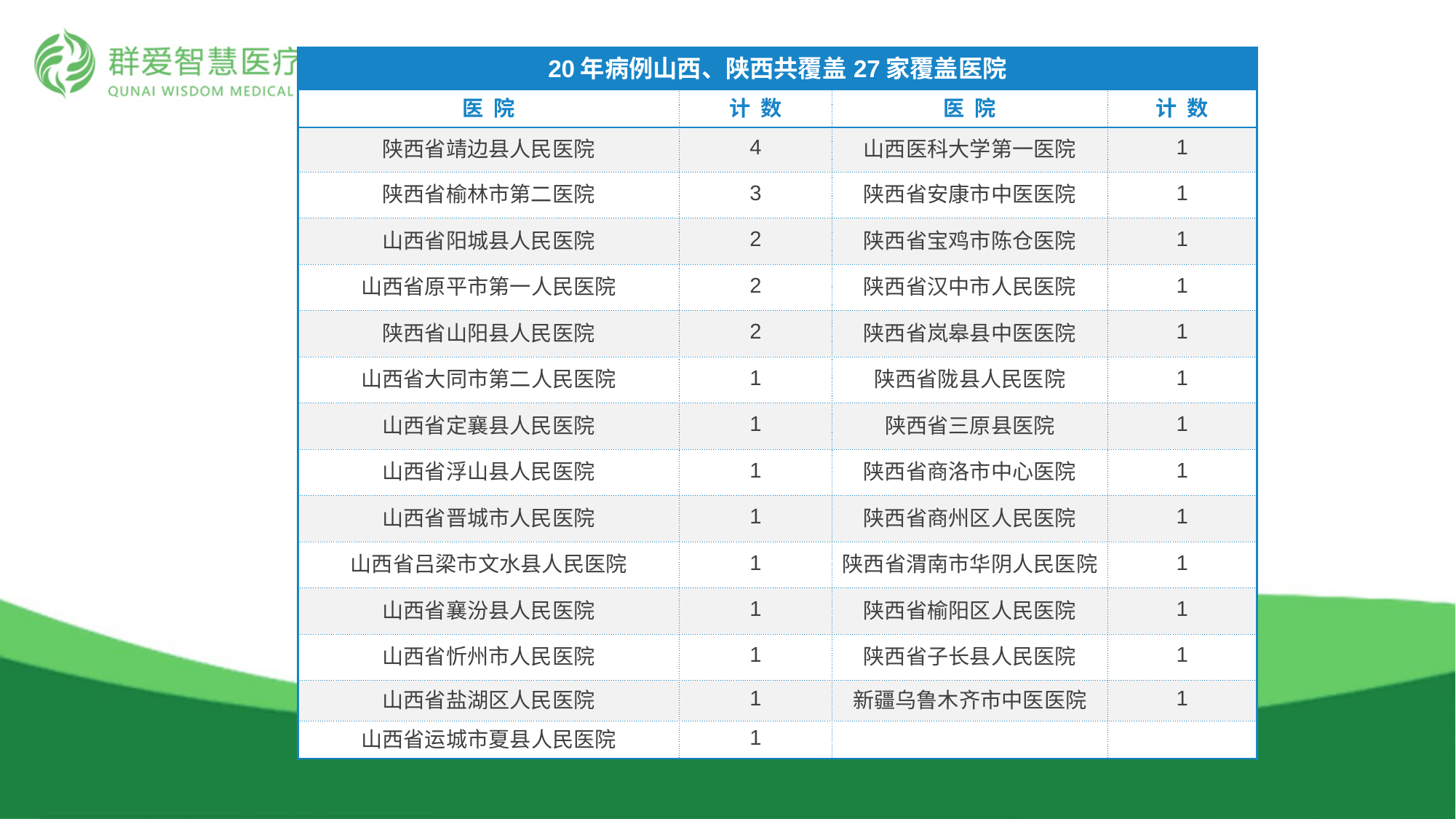

| 20年病例山西、陕西共覆盖27家覆盖医院 |  |  |  |
| --- | --- | --- | --- |
| 医 院 | 计 数 | 医 院 | 计 数 |
| 陕西省靖边县人民医院 | 4 | 山西医科大学第一医院 | 1 |
| 陕西省榆林市第二医院 | 3 | 陕西省安康市中医医院 | 1 |
| 山西省阳城县人民医院 | 2 | 陕西省宝鸡市陈仓医院 | 1 |
| 山西省原平市第一人民医院 | 2 | 陕西省汉中市人民医院 | 1 |
| 陕西省山阳县人民医院 | 2 | 陕西省岚皋县中医医院 | 1 |
| 山西省大同市第二人民医院 | 1 | 陕西省陇县人民医院 | 1 |
| 山西省定襄县人民医院 | 1 | 陕西省三原县医院 | 1 |
| 山西省浮山县人民医院 | 1 | 陕西省商洛市中心医院 | 1 |
| 山西省晋城市人民医院 | 1 | 陕西省商州区人民医院 | 1 |
| 山西省吕梁市文水县人民医院 | 1 | 陕西省渭南市华阴人民医院 | 1 |
| 山西省襄汾县人民医院 | 1 | 陕西省榆阳区人民医院 | 1 |
| 山西省忻州市人民医院 | 1 | 陕西省子长县人民医院 | 1 |
| 山西省盐湖区人民医院 | 1 | 新疆乌鲁木齐市中医医院 | 1 |
| 山西省运城市夏县人民医院 | 1 |  |  |